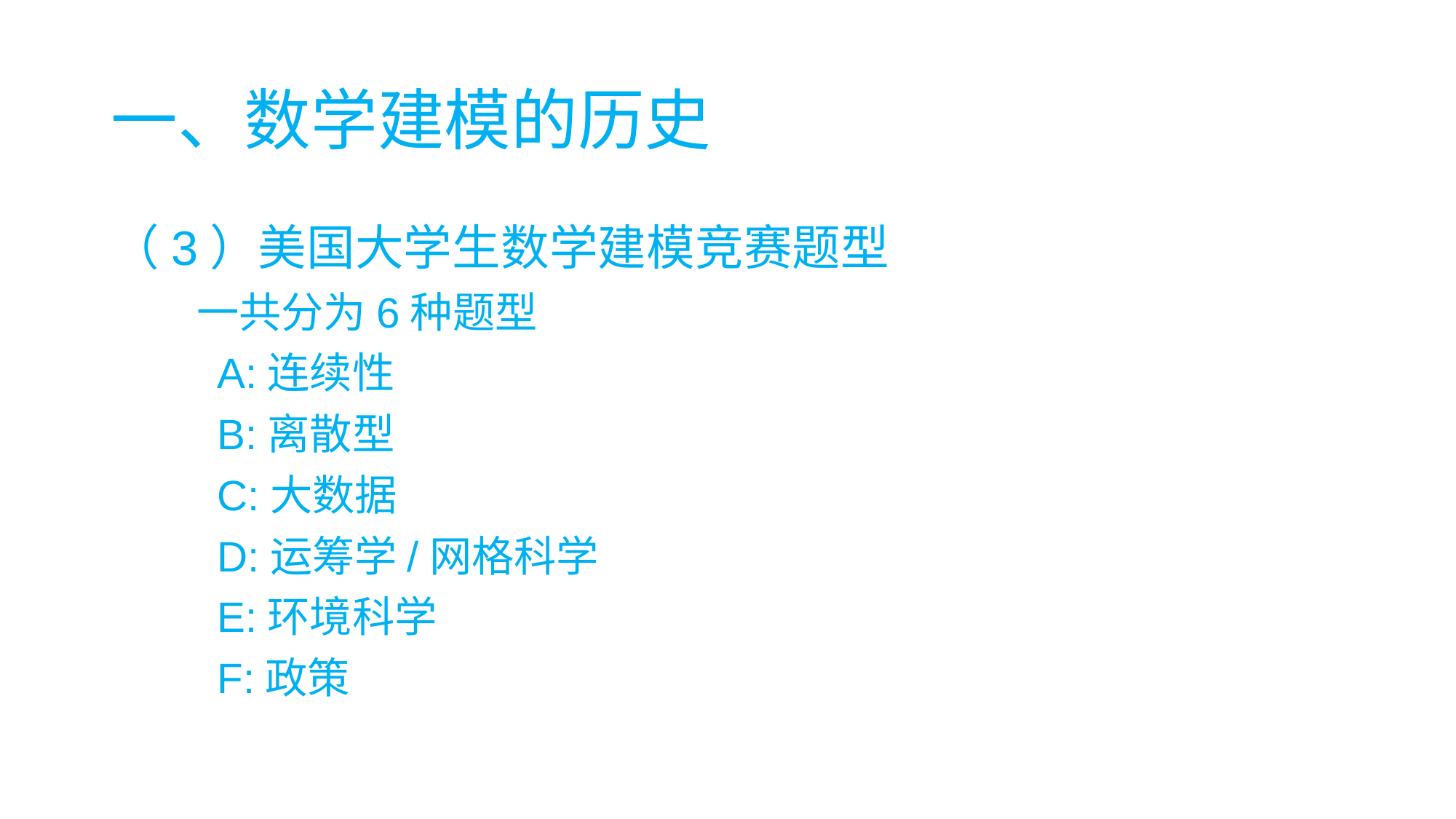

# 一、数学建模的历史
（3）美国大学生数学建模竞赛题型
        一共分为6种题型
         A:连续性
         B:离散型
         C:大数据
         D:运筹学/网格科学
         E:环境科学
         F:政策